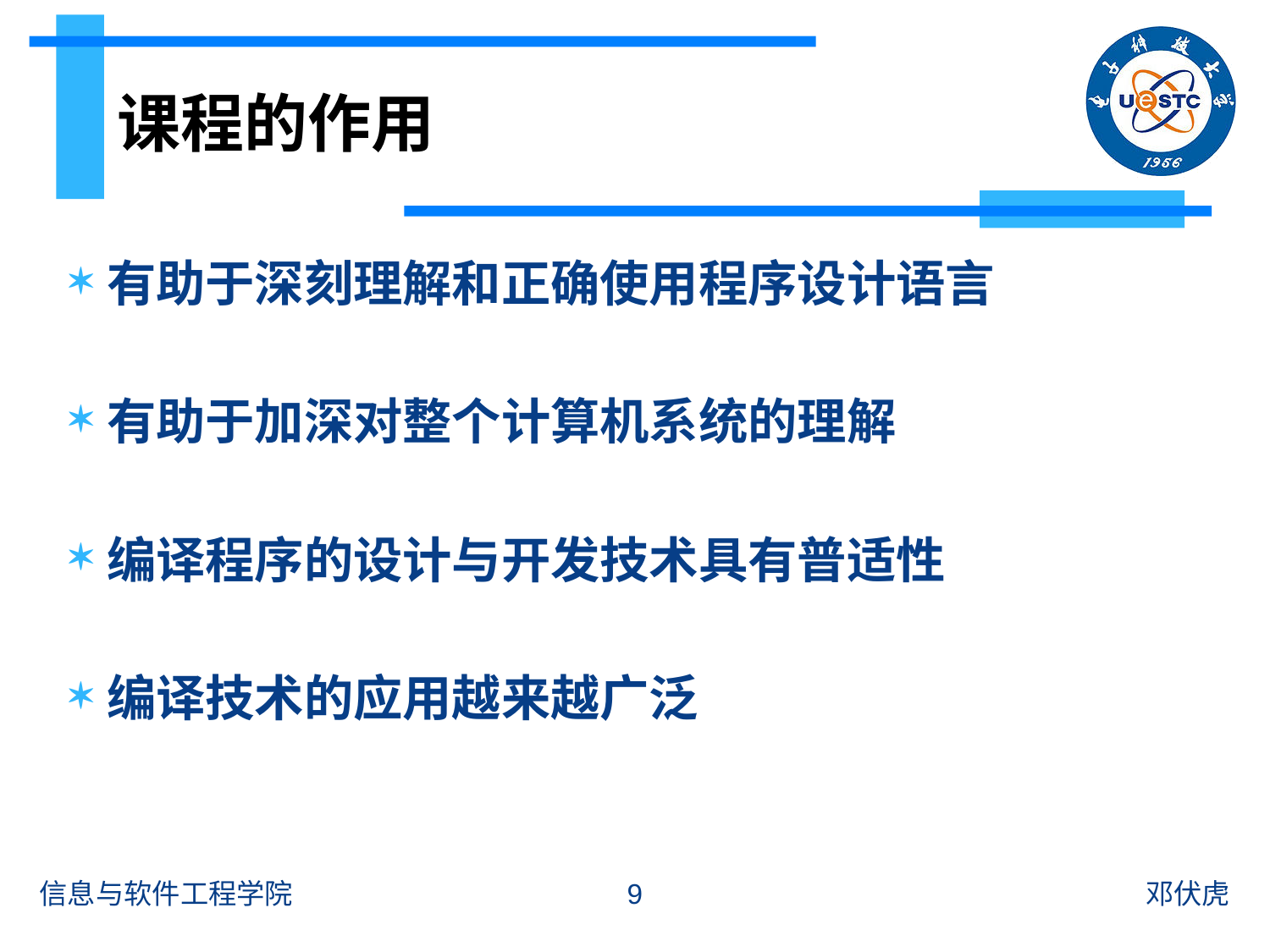

# 课程的作用
有助于深刻理解和正确使用程序设计语言

有助于加深对整个计算机系统的理解

编译程序的设计与开发技术具有普适性

编译技术的应用越来越广泛
9
信息与软件工程学院
邓伏虎